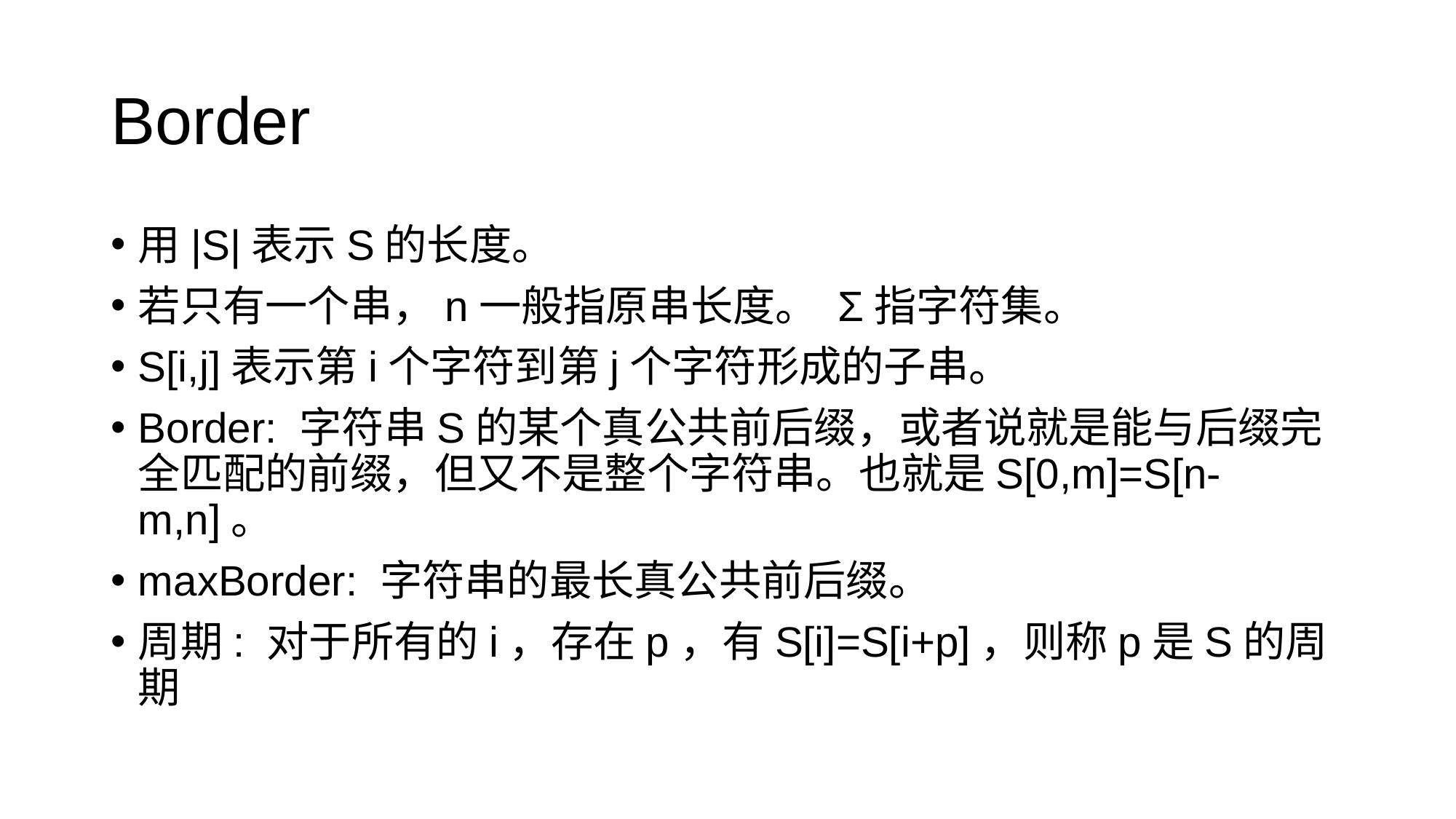

# Border
用|S|表示S的长度。
若只有一个串，n一般指原串长度。 Σ指字符集。
S[i,j]表示第i个字符到第j个字符形成的子串。
Border: 字符串S的某个真公共前后缀，或者说就是能与后缀完全匹配的前缀，但又不是整个字符串。也就是S[0,m]=S[n-m,n]。
maxBorder: 字符串的最长真公共前后缀。
周期: 对于所有的i，存在p，有S[i]=S[i+p]，则称p是S的周期